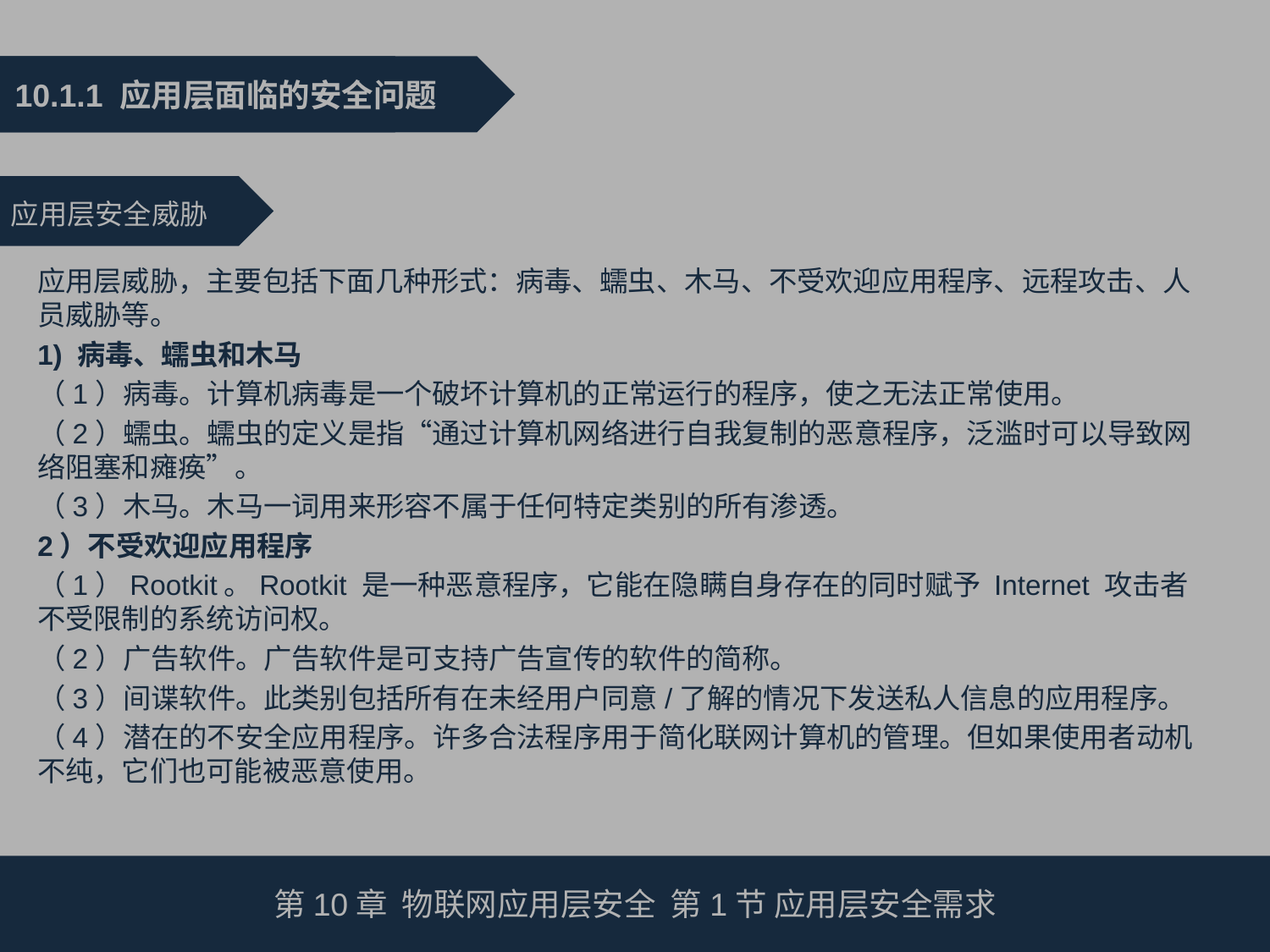

10.1.1 应用层面临的安全问题

应用层安全威胁
应用层威胁，主要包括下面几种形式：病毒、蠕虫、木马、不受欢迎应用程序、远程攻击、人员威胁等。
1) 病毒、蠕虫和木马
（1）病毒。计算机病毒是一个破坏计算机的正常运行的程序，使之无法正常使用。
（2）蠕虫。蠕虫的定义是指“通过计算机网络进行自我复制的恶意程序，泛滥时可以导致网络阻塞和瘫痪”。
（3）木马。木马一词用来形容不属于任何特定类别的所有渗透。
2）不受欢迎应用程序
（1）Rootkit。Rootkit 是一种恶意程序，它能在隐瞒自身存在的同时赋予 Internet 攻击者不受限制的系统访问权。
（2）广告软件。广告软件是可支持广告宣传的软件的简称。
（3）间谍软件。此类别包括所有在未经用户同意/了解的情况下发送私人信息的应用程序。
（4）潜在的不安全应用程序。许多合法程序用于简化联网计算机的管理。但如果使用者动机不纯，它们也可能被恶意使用。